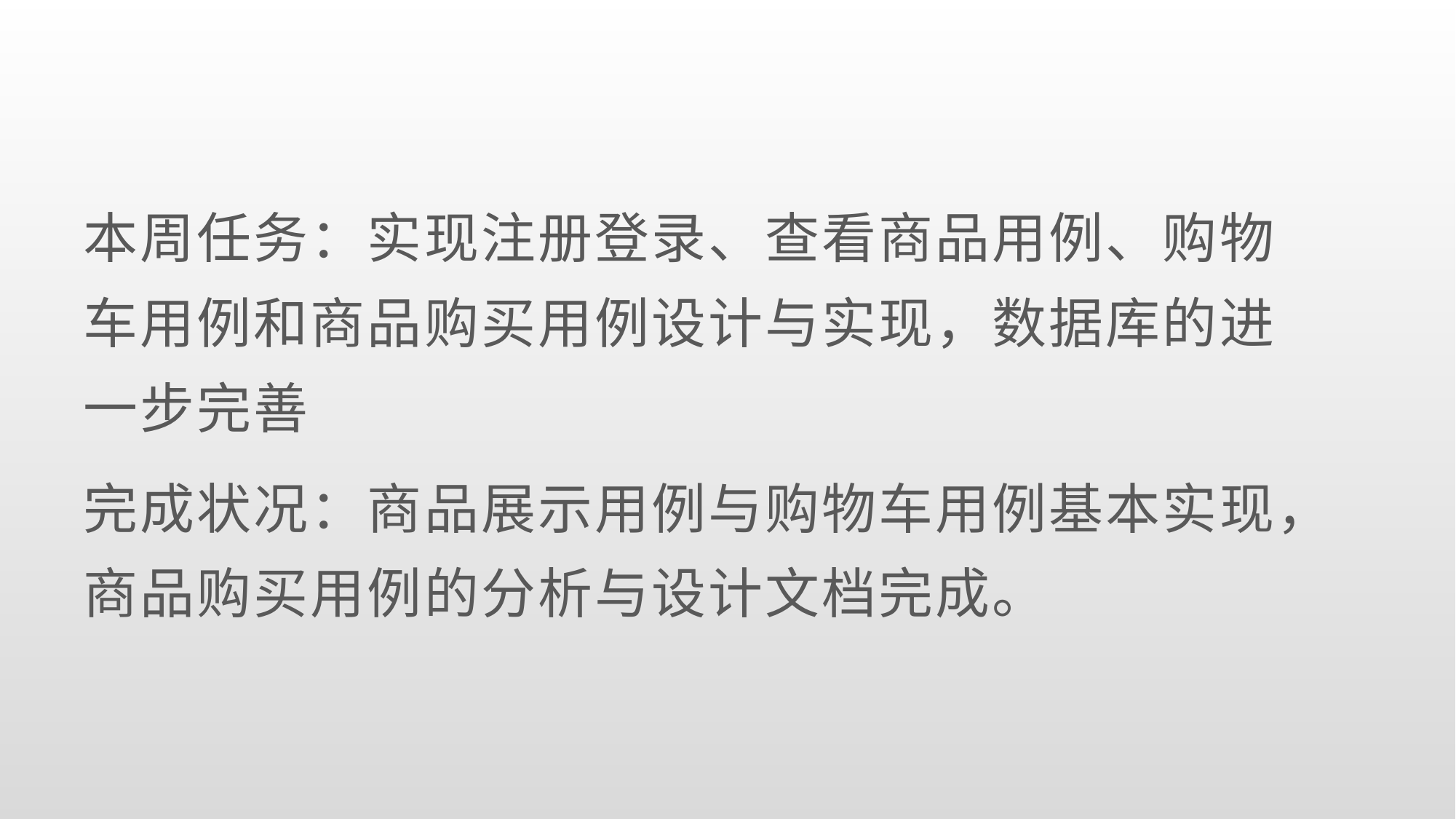

本周任务：实现注册登录、查看商品用例、购物车用例和商品购买用例设计与实现，数据库的进一步完善
完成状况：商品展示用例与购物车用例基本实现，商品购买用例的分析与设计文档完成。